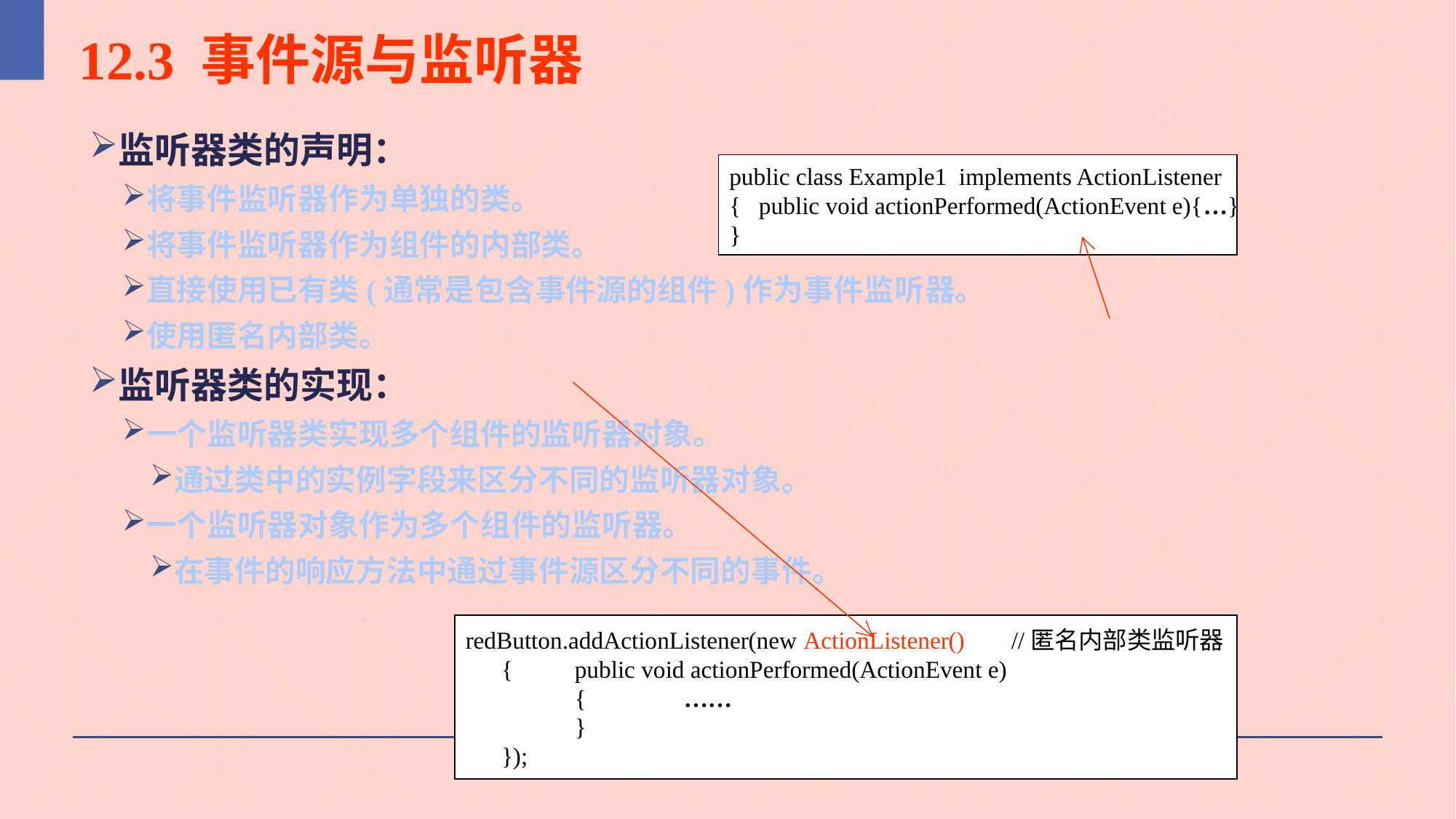

11
# 12.3 事件源与监听器
监听器类的声明：
将事件监听器作为单独的类。
将事件监听器作为组件的内部类。
直接使用已有类(通常是包含事件源的组件)作为事件监听器。
使用匿名内部类。
监听器类的实现：
一个监听器类实现多个组件的监听器对象。
通过类中的实例字段来区分不同的监听器对象。
一个监听器对象作为多个组件的监听器。
在事件的响应方法中通过事件源区分不同的事件。
public class Example1  implements ActionListener
{   public void actionPerformed(ActionEvent e){…}
}

redButton.addActionListener(new ActionListener() 	//匿名内部类监听器
      {	public void actionPerformed(ActionEvent e)
	{	……
	}
      });